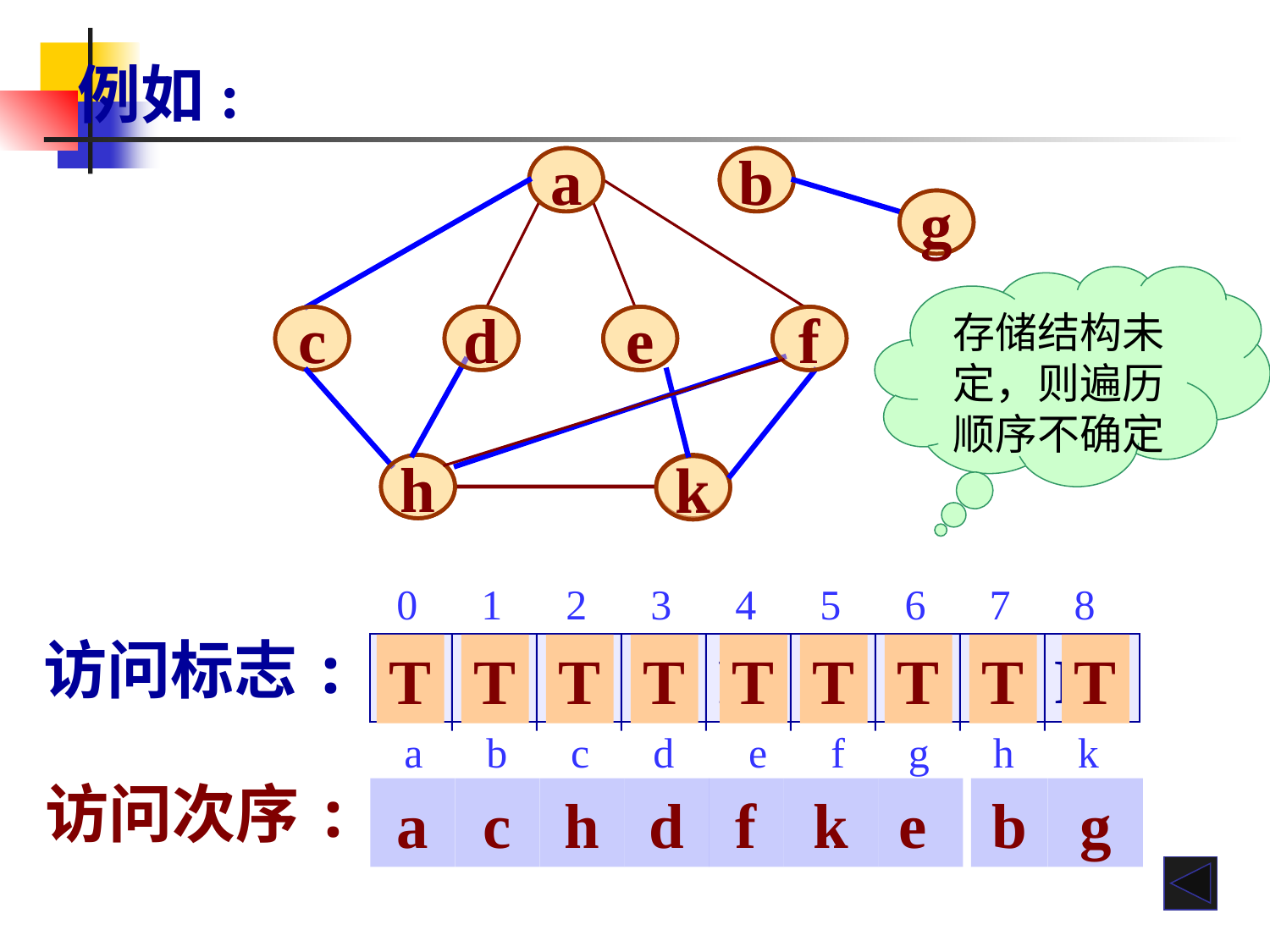

例如:
a
a
b
b

g
g

存储结构未定，则遍历顺序不确定
c
c
d
d
e
e
f
f

h
h
k
k

0      1      2      3      4      5      6      7      8
访问标志:
F   F   F   F   F   F   F   F   F
T

T

T

T

T

T

T

T

T
a      b      c      d       e      f      g      h      k
访问次序:
a
c
h
d
f
k
e
b
g